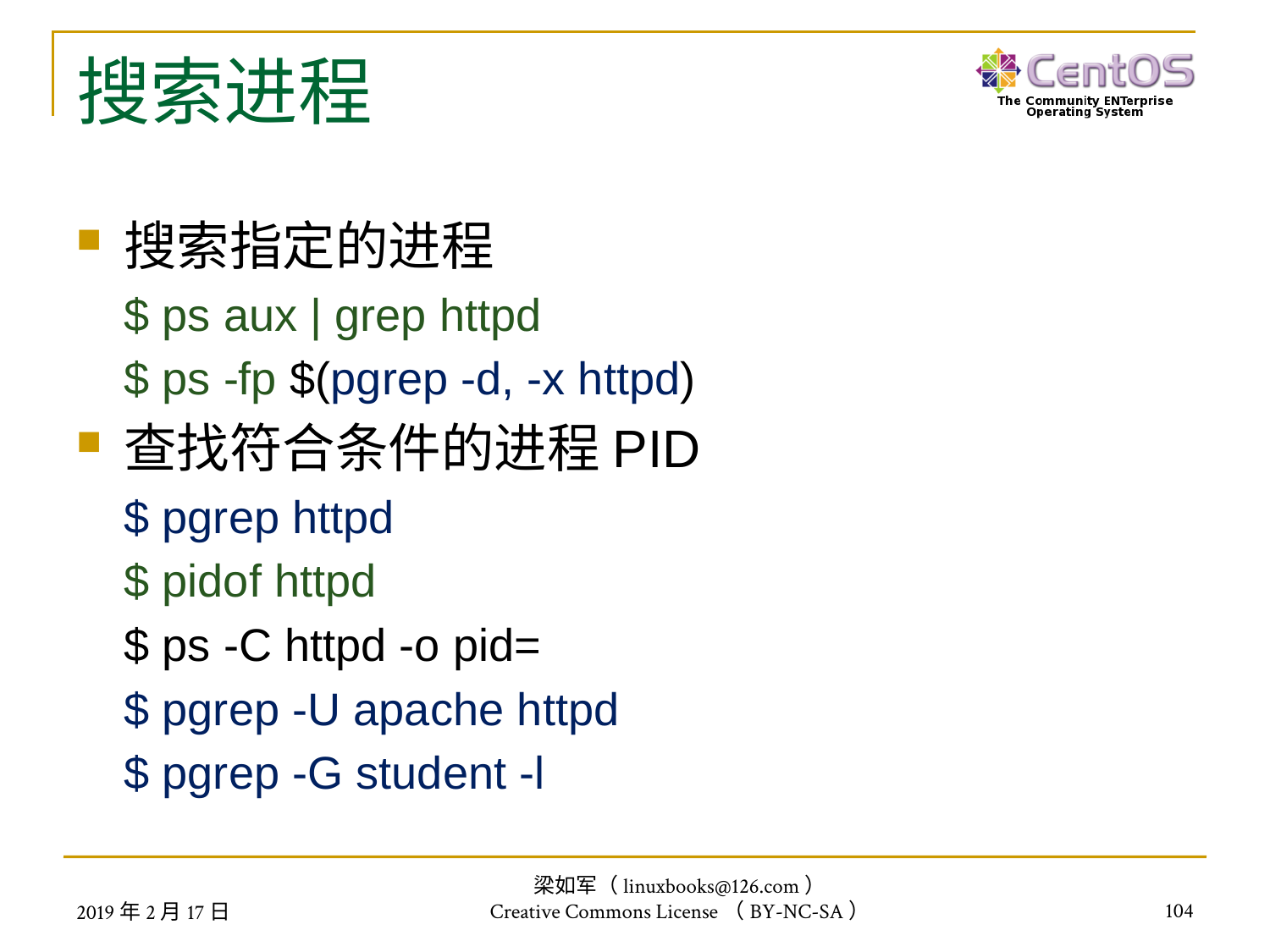

# 搜索进程
搜索指定的进程
$ ps aux | grep httpd
$ ps -fp $(pgrep -d, -x httpd)
查找符合条件的进程PID
$ pgrep httpd
$ pidof httpd
$ ps -C httpd -o pid=
$ pgrep -U apache httpd
$ pgrep -G student -l
梁如军（linuxbooks@126.com）
Creative Commons License（BY-NC-SA）
2019年2月17日
104